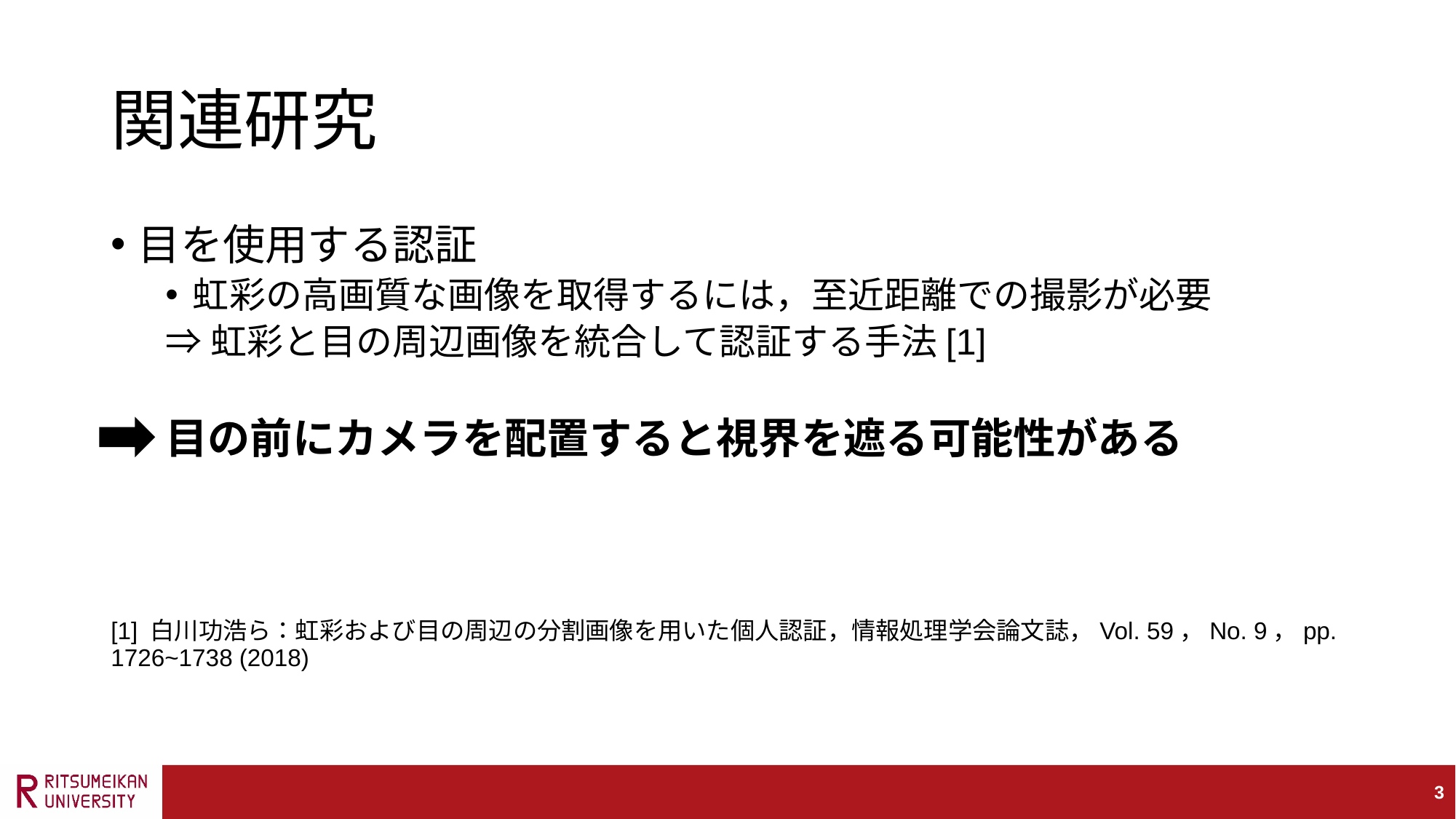

# 関連研究
目を使用する認証
虹彩の高画質な画像を取得するには，至近距離での撮影が必要
⇒虹彩と目の周辺画像を統合して認証する手法[1]

目の前にカメラを配置すると視界を遮る可能性がある

[1] 白川功浩ら：虹彩および目の周辺の分割画像を用いた個人認証，情報処理学会論文誌，Vol. 59，No. 9，pp. 1726~1738 (2018)

3